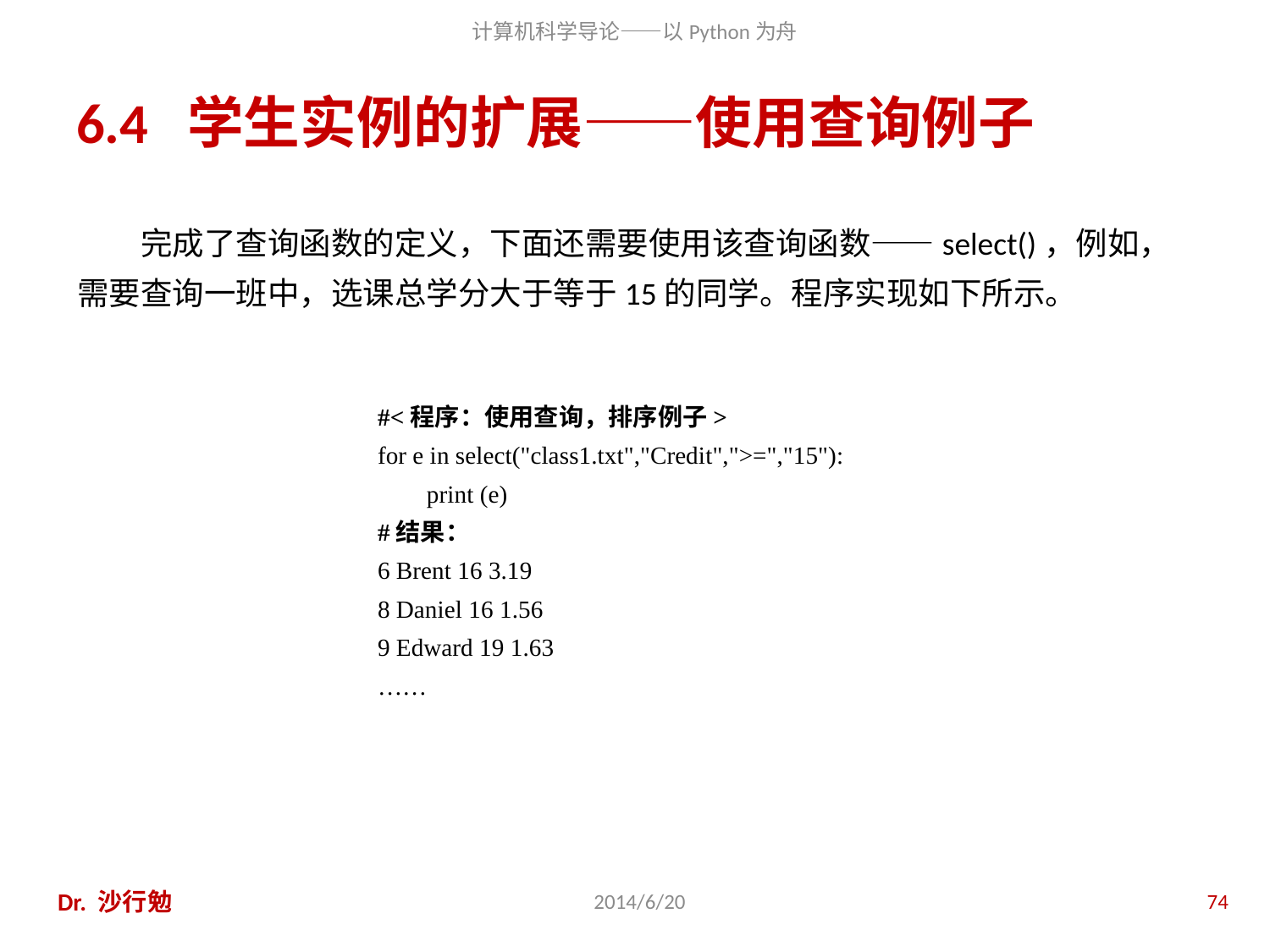

# 6.4  学生实例的扩展——使用查询例子
完成了查询函数的定义，下面还需要使用该查询函数——select()，例如，需要查询一班中，选课总学分大于等于15的同学。程序实现如下所示。

#<程序：使用查询，排序例子>
for e in select("class1.txt","Credit",">=","15"):
        print (e)
#结果：
6 Brent 16 3.19
8 Daniel 16 1.56
9 Edward 19 1.63
……
Dr. 沙行勉
2014/6/20
74